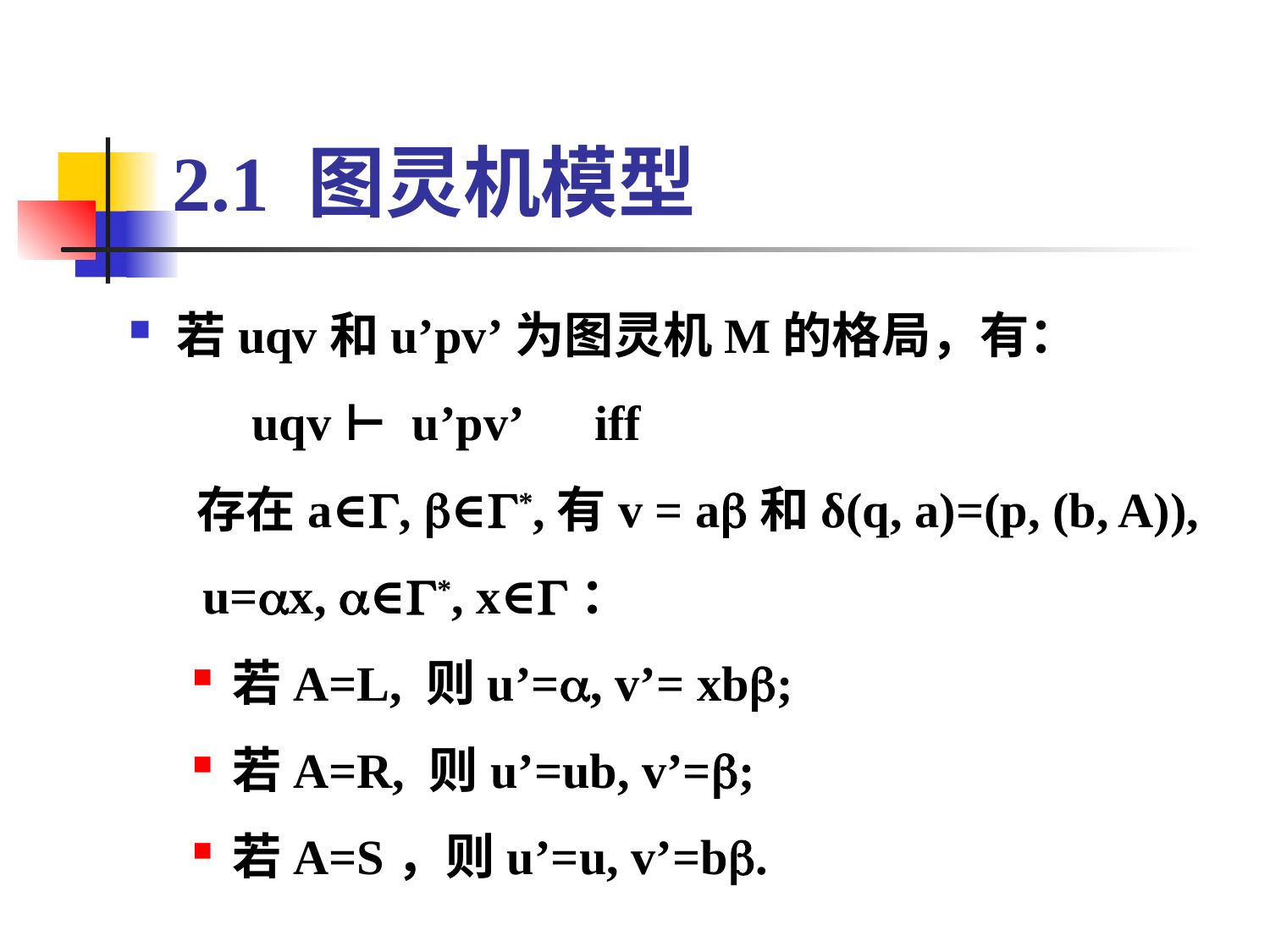

# 2.1 图灵机模型
若uqv和u’pv’为图灵机M的格局，有：
          uqv ⊢  u’pv’      iff
     存在a∈Γ, β∈Γ*,有v = aβ和δ(q, a)=(p, (b, A)),
      u=αx, α∈Γ*, x∈Γ：
若A=L, 则u’=α, v’= xbβ;
若A=R, 则u’=ub, v’=β;
若A=S，则u’=u, v’=bβ.